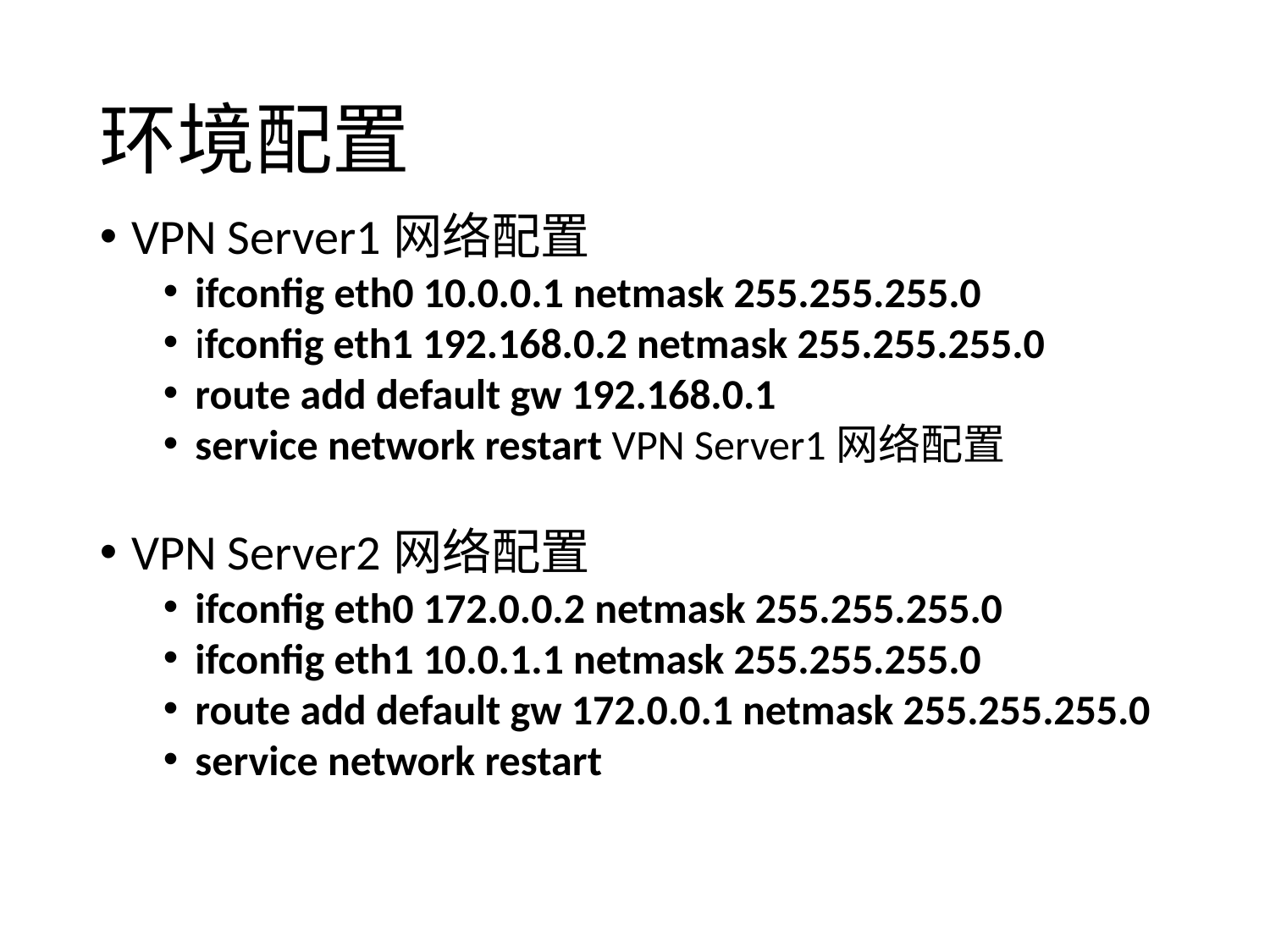

环境配置
VPN Server1网络配置
ifconfig eth0 10.0.0.1 netmask 255.255.255.0
ifconfig eth1 192.168.0.2 netmask 255.255.255.0
route add default gw 192.168.0.1
service network restart VPN Server1网络配置

VPN Server2网络配置
ifconfig eth0 172.0.0.2 netmask 255.255.255.0
ifconfig eth1 10.0.1.1 netmask 255.255.255.0
route add default gw 172.0.0.1 netmask 255.255.255.0
service network restart